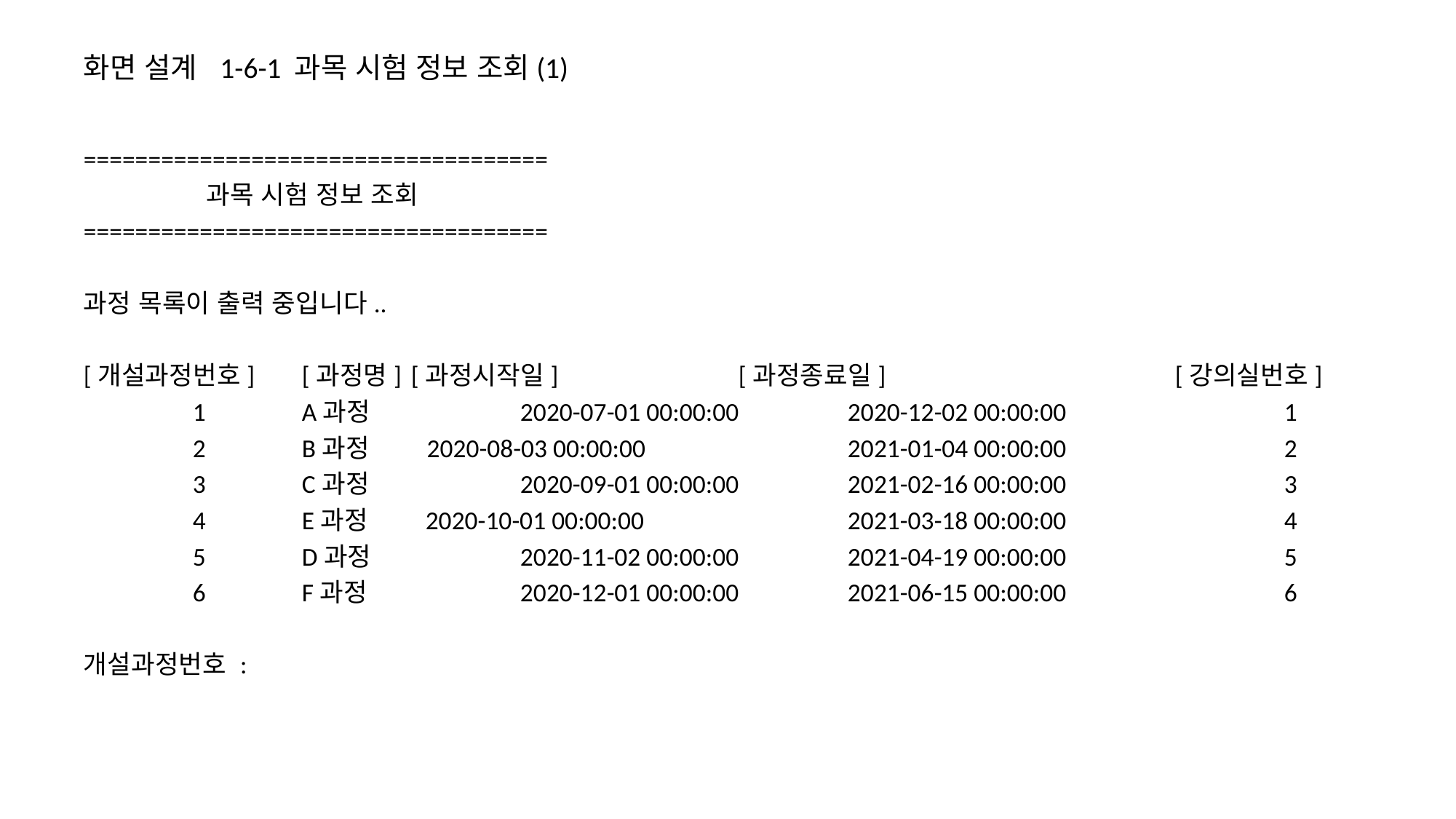

# 화면 설계  1-6-1 과목 시험 정보 조회(1)

====================================
        	 과목 시험 정보 조회
====================================

과정 목록이 출력 중입니다..

[개설과정번호]	[과정명]	[과정시작일]		[과정종료일]			[강의실번호]
	1	A과정      	2020-07-01 00:00:00	2020-12-02 00:00:00		1
	2	B과정       2020-08-03 00:00:00		2021-01-04 00:00:00		2
	3	C과정      	2020-09-01 00:00:00	2021-02-16 00:00:00		3
	4	E과정       2020-10-01 00:00:00		2021-03-18 00:00:00		4
	5	D과정      	2020-11-02 00:00:00	2021-04-19 00:00:00		5
	6	F과정       	2020-12-01 00:00:00	2021-06-15 00:00:00		6

개설과정번호 :